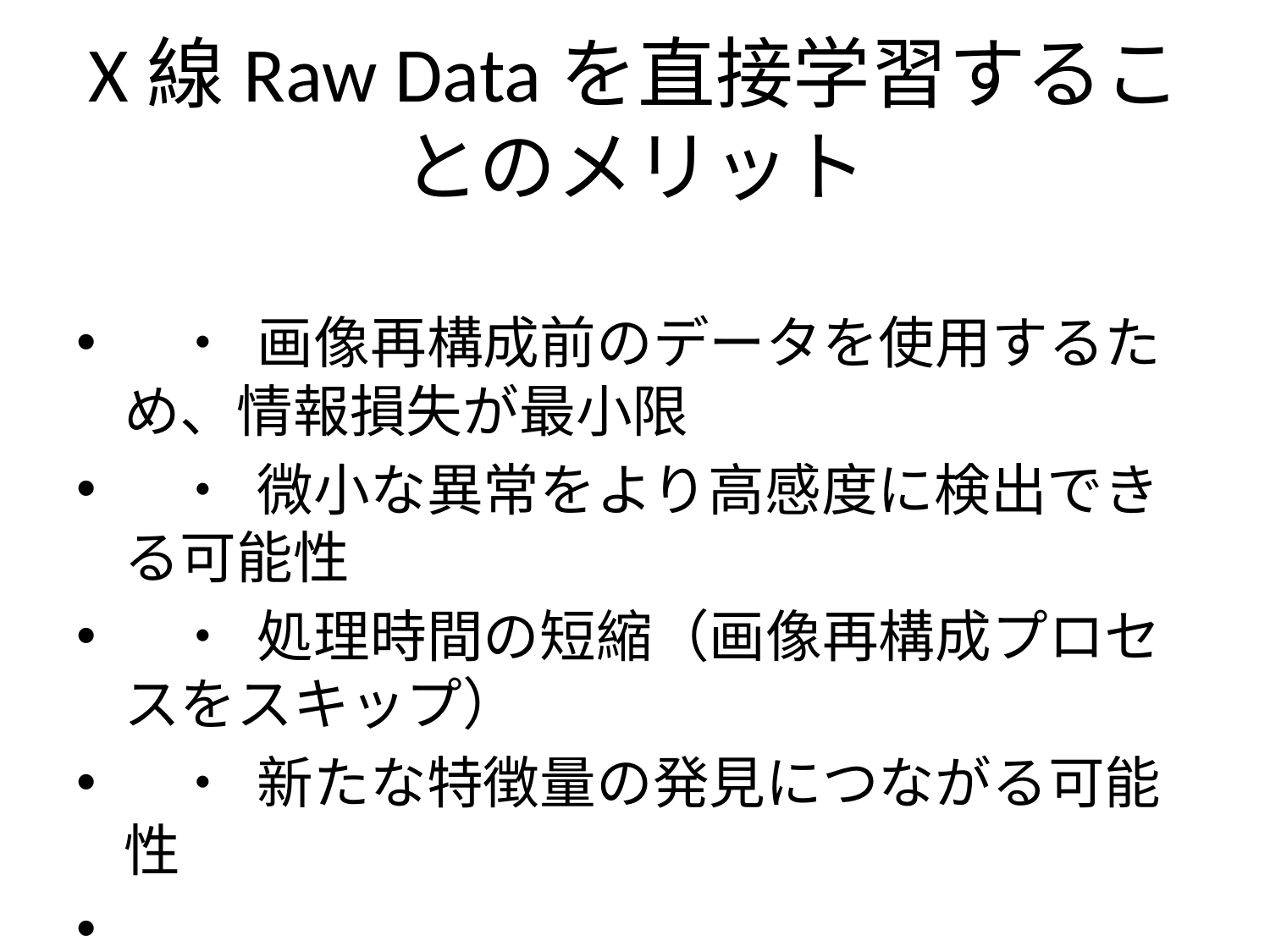

# X線Raw Dataを直接学習することのメリット

    • 画像再構成前のデータを使用するため、情報損失が最小限
    • 微小な異常をより高感度に検出できる可能性
    • 処理時間の短縮（画像再構成プロセスをスキップ）
    • 新たな特徴量の発見につながる可能性